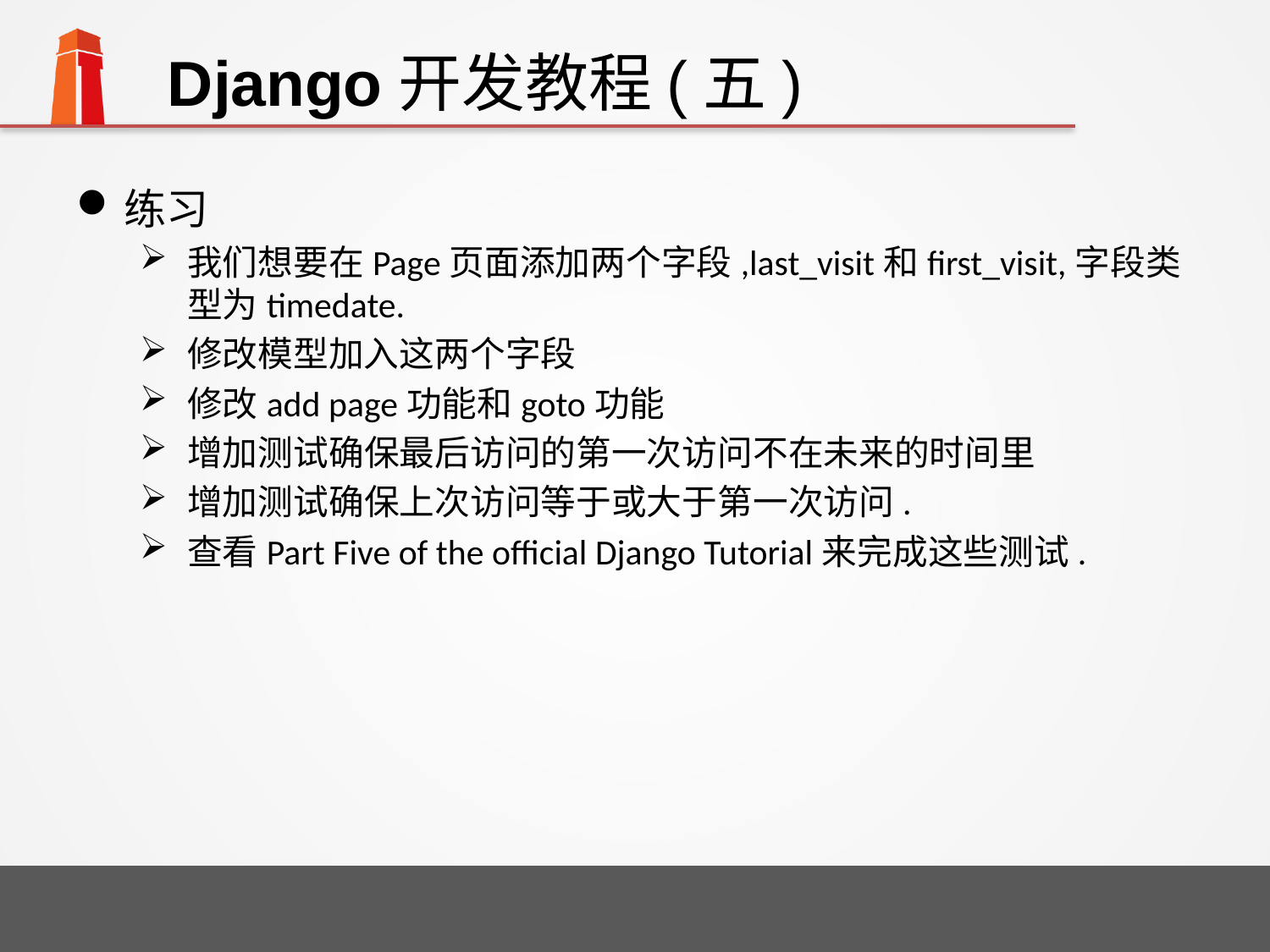

# Django开发教程(五)
练习
我们想要在Page页面添加两个字段,last_visit和first_visit,字段类型为timedate.
修改模型加入这两个字段
修改add page功能和goto功能
增加测试确保最后访问的第一次访问不在未来的时间里
增加测试确保上次访问等于或大于第一次访问.
查看Part Five of the official Django Tutorial来完成这些测试.